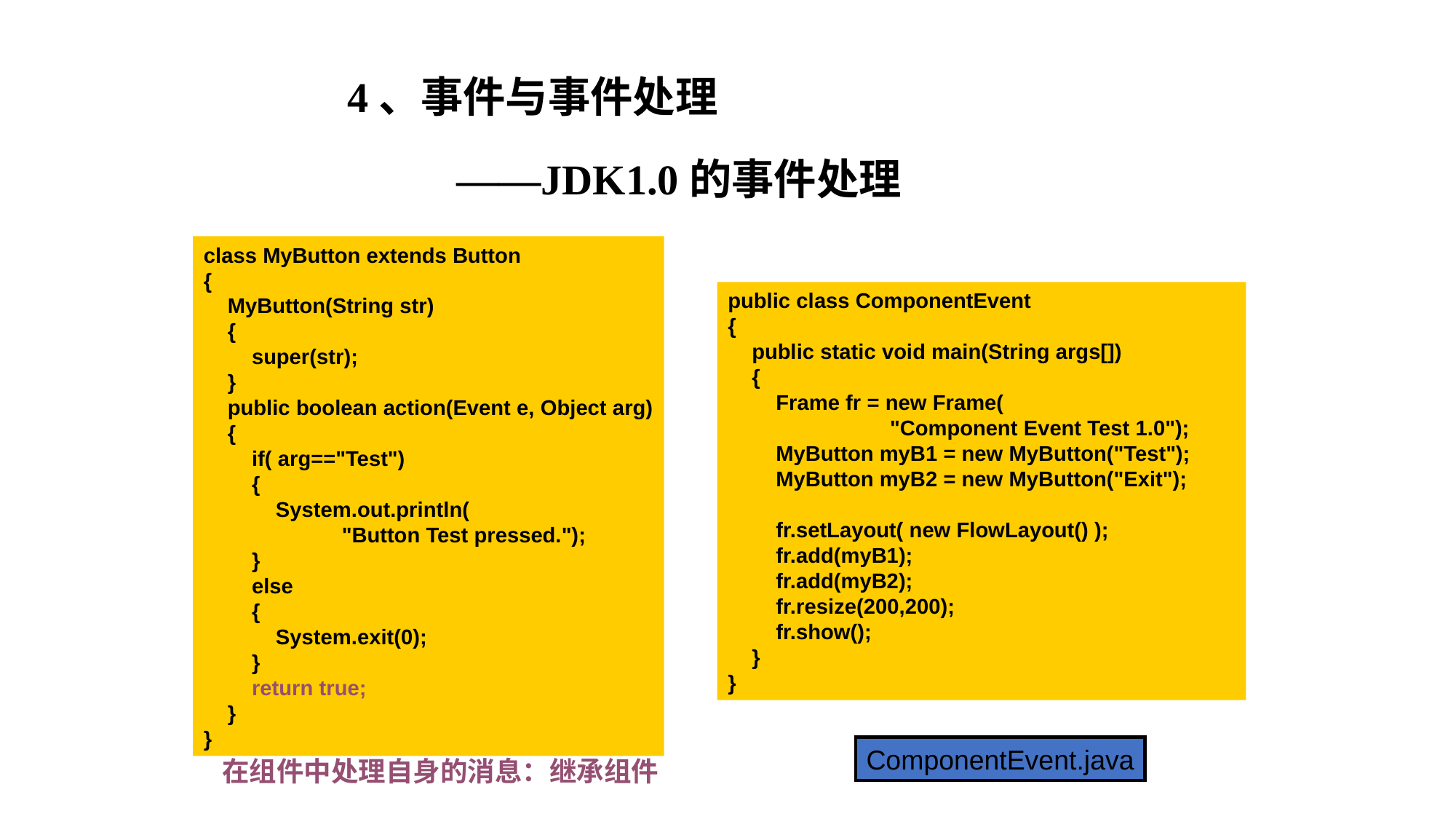

4、事件与事件处理
	——JDK1.0的事件处理
class MyButton extends Button
{
    MyButton(String str)
    {
        super(str);
    }
    public boolean action(Event e, Object arg)
    {
        if( arg=="Test")
        {
            System.out.println(
                       "Button Test pressed.");
        }
        else
        {
            System.exit(0);
        }
        return true;
    }
}
public class ComponentEvent
{
    public static void main(String args[])
    {
        Frame fr = new Frame(
                           "Component Event Test 1.0");
        MyButton myB1 = new MyButton("Test");
        MyButton myB2 = new MyButton("Exit");

        fr.setLayout( new FlowLayout() );
        fr.add(myB1);
        fr.add(myB2);
        fr.resize(200,200);
        fr.show();
    }
}
ComponentEvent.java
在组件中处理自身的消息：继承组件